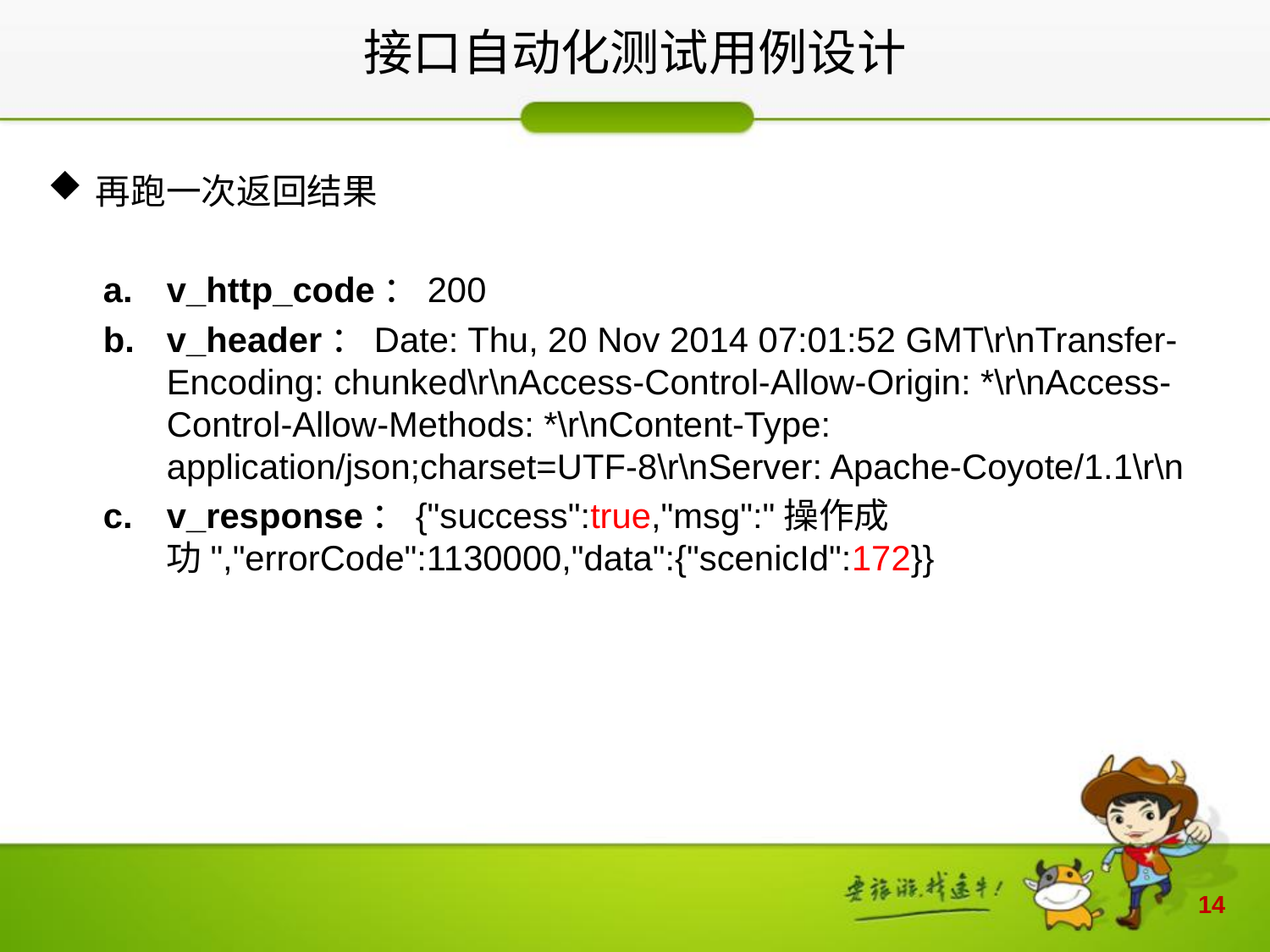

接口自动化测试用例设计
再跑一次返回结果

v_http_code：200
v_header：Date: Thu, 20 Nov 2014 07:01:52 GMT\r\nTransfer-Encoding: chunked\r\nAccess-Control-Allow-Origin: *\r\nAccess-Control-Allow-Methods: *\r\nContent-Type: application/json;charset=UTF-8\r\nServer: Apache-Coyote/1.1\r\n
v_response：{"success":true,"msg":"操作成功","errorCode":1130000,"data":{"scenicId":172}}

14